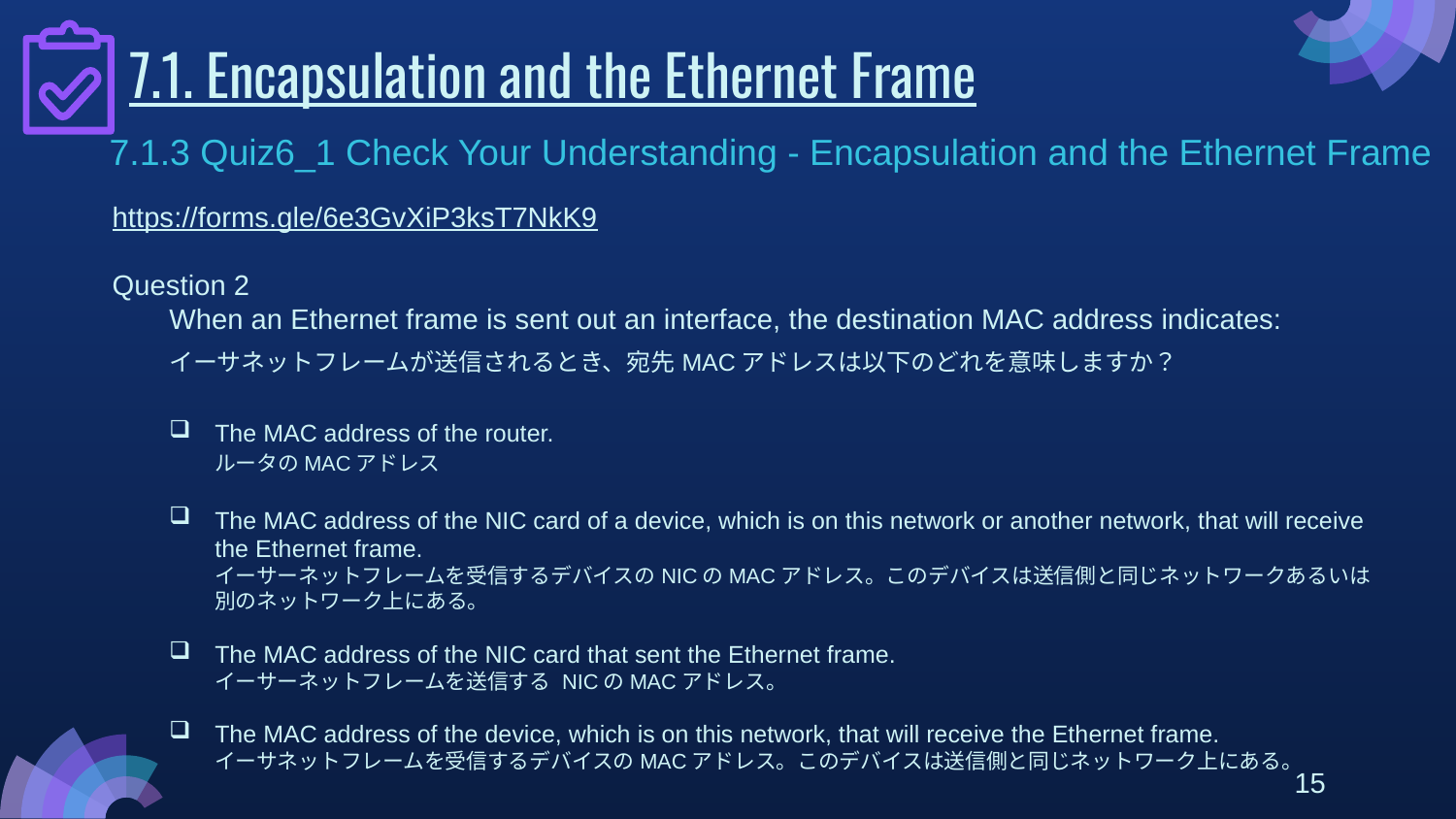

# 7.1. Encapsulation and the Ethernet Frame
7.1.3 Quiz6_1 Check Your Understanding - Encapsulation and the Ethernet Frame
https://forms.gle/6e3GvXiP3ksT7NkK9

Question 2
When an Ethernet frame is sent out an interface, the destination MAC address indicates:
イーサネットフレームが送信されるとき、宛先MACアドレスは以下のどれを意味しますか？

The MAC address of the router.
　　ルータのMACアドレス
The MAC address of the NIC card of a device, which is on this network or another network, that will receive the Ethernet frame.
イーサーネットフレームを受信するデバイスのNICのMACアドレス。このデバイスは送信側と同じネットワークあるいは別のネットワーク上にある。
The MAC address of the NIC card that sent the Ethernet frame.
イーサーネットフレームを送信する NICのMACアドレス。
The MAC address of the device, which is on this network, that will receive the Ethernet frame.
イーサネットフレームを受信するデバイスのMACアドレス。このデバイスは送信側と同じネットワーク上にある。

15